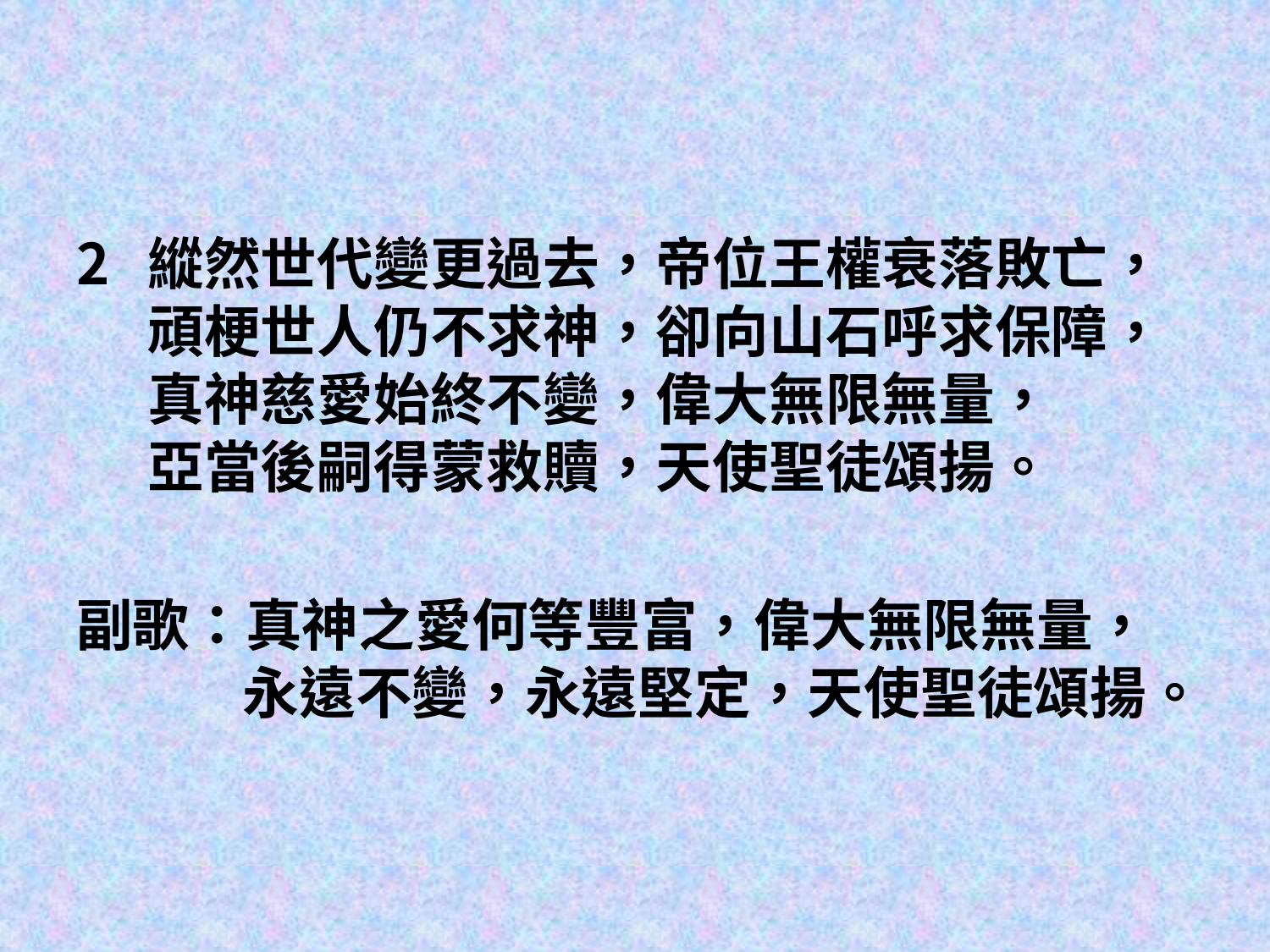

#
縱然世代變更過去，帝位王權衰落敗亡，
頑梗世人仍不求神，卻向山石呼求保障，
真神慈愛始終不變，偉大無限無量，
亞當後嗣得蒙救贖，天使聖徒頌揚。

副歌：真神之愛何等豐富，偉大無限無量，
　   永遠不變，永遠堅定，天使聖徒頌揚。